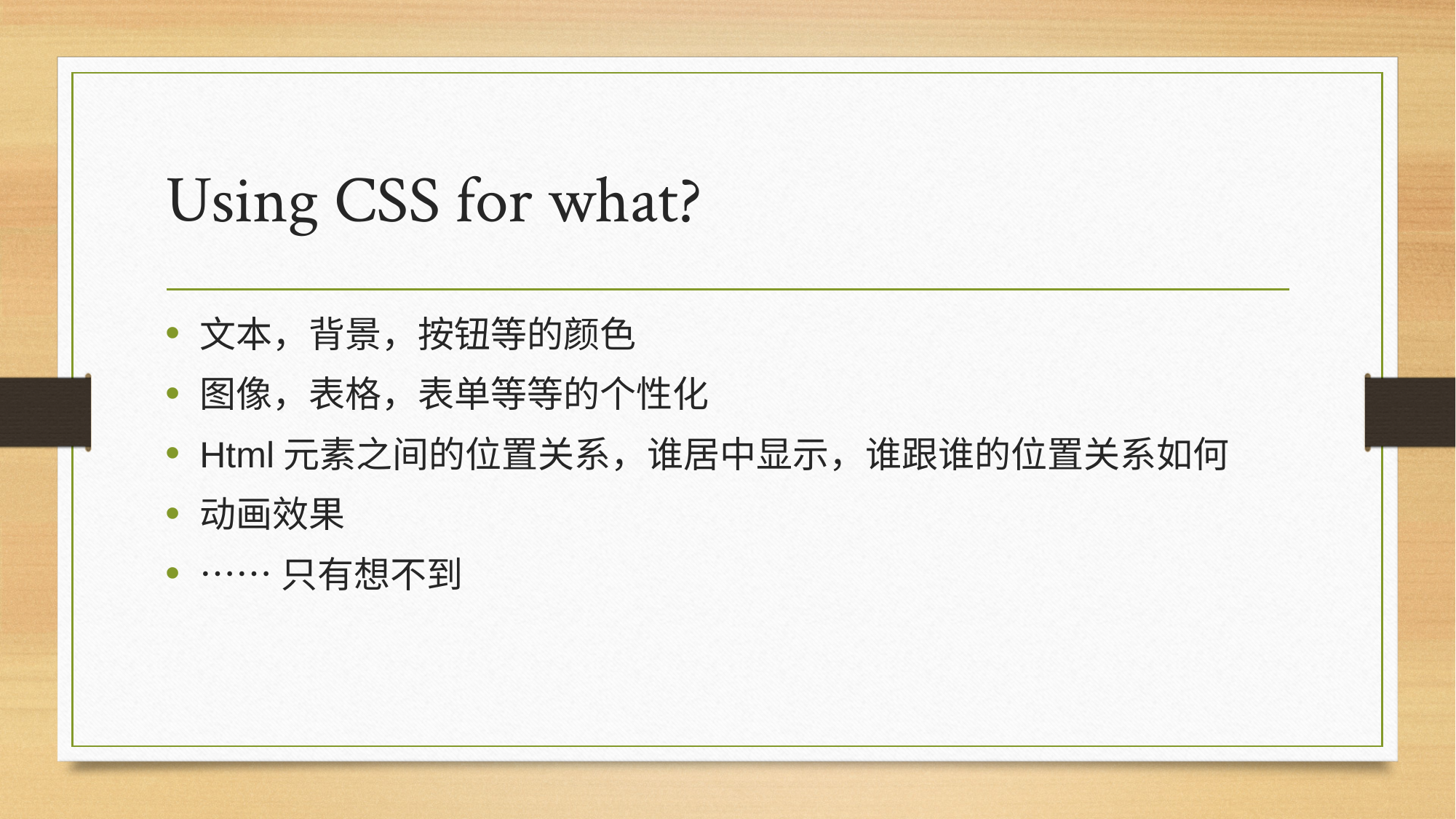

# Using CSS for what?
文本，背景，按钮等的颜色
图像，表格，表单等等的个性化
Html元素之间的位置关系，谁居中显示，谁跟谁的位置关系如何
动画效果
……只有想不到